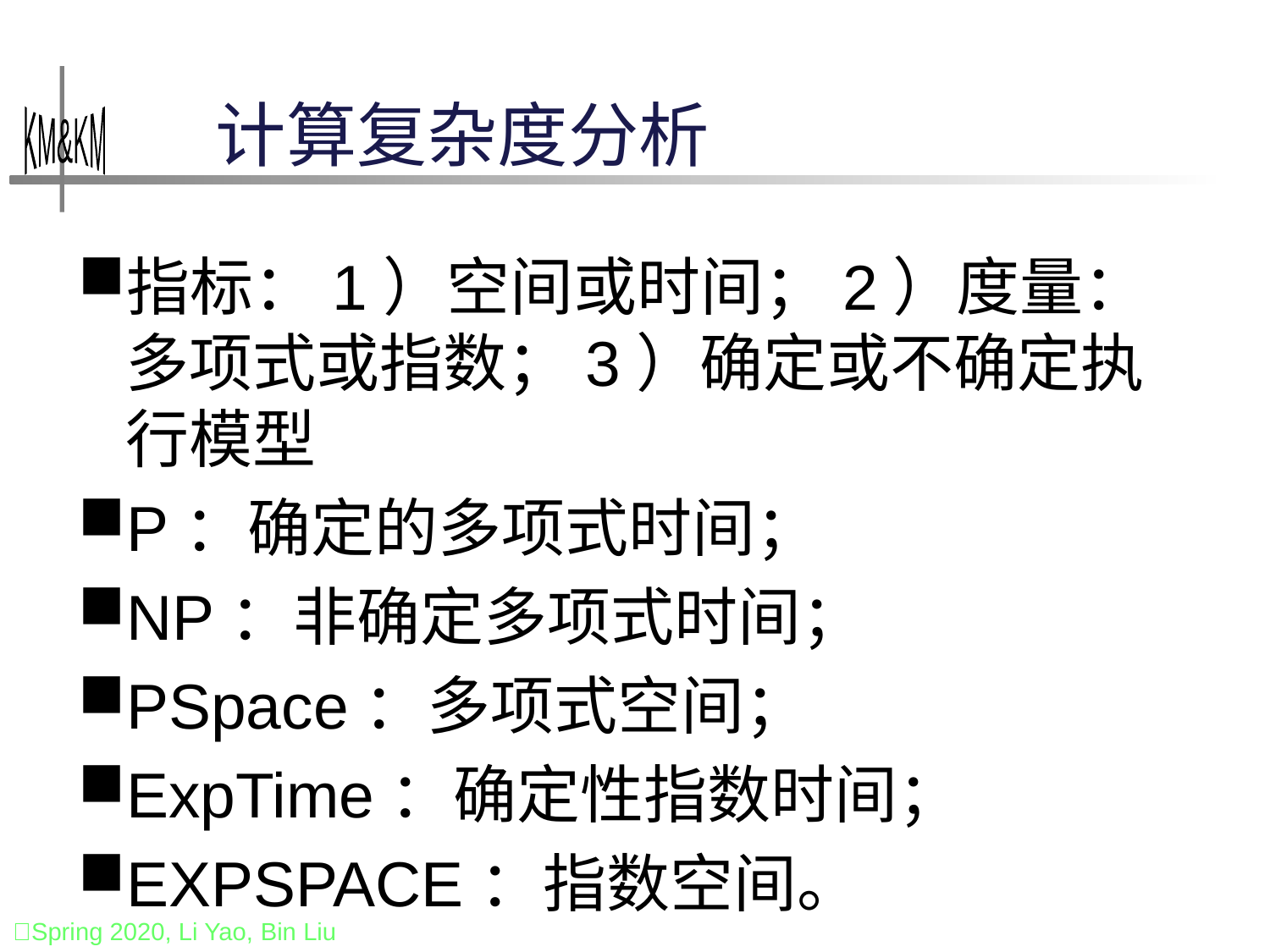

# 计算复杂度分析
指标：1）空间或时间；2）度量：多项式或指数；3）确定或不确定执行模型
P：确定的多项式时间；
NP：非确定多项式时间；
PSpace：多项式空间；
ExpTime：确定性指数时间；
EXPSPACE：指数空间。